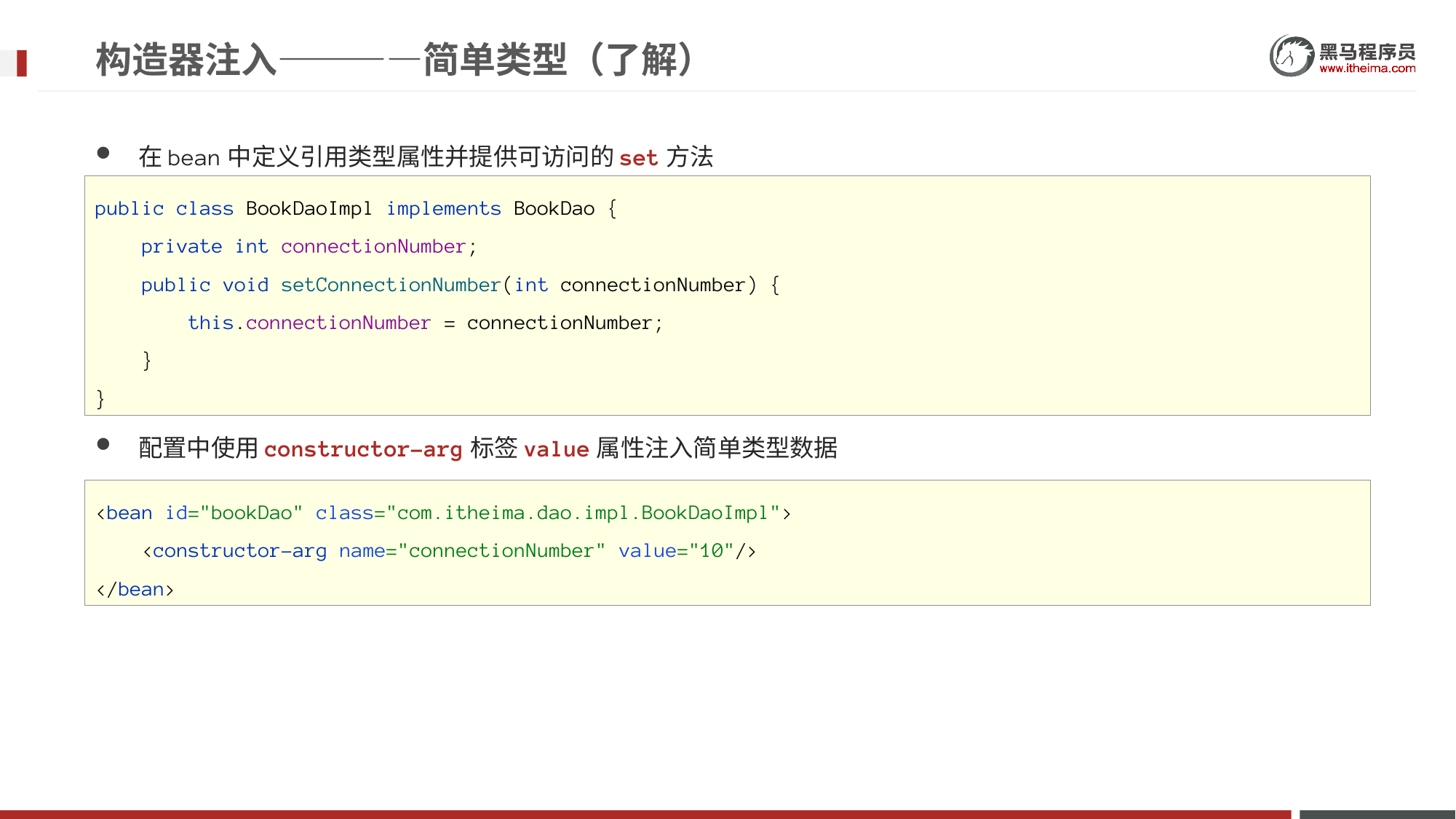

构造器注入————简单类型（了解）
在bean中定义引用类型属性并提供可访问的set方法

配置中使用constructor-arg标签value属性注入简单类型数据
public class BookDaoImpl implements BookDao {
    private int connectionNumber;
    public void setConnectionNumber(int connectionNumber) {
        this.connectionNumber = connectionNumber;
    }
}
<bean id="bookDao" class="com.itheima.dao.impl.BookDaoImpl">
    <constructor-arg name="connectionNumber" value="10"/>
</bean>